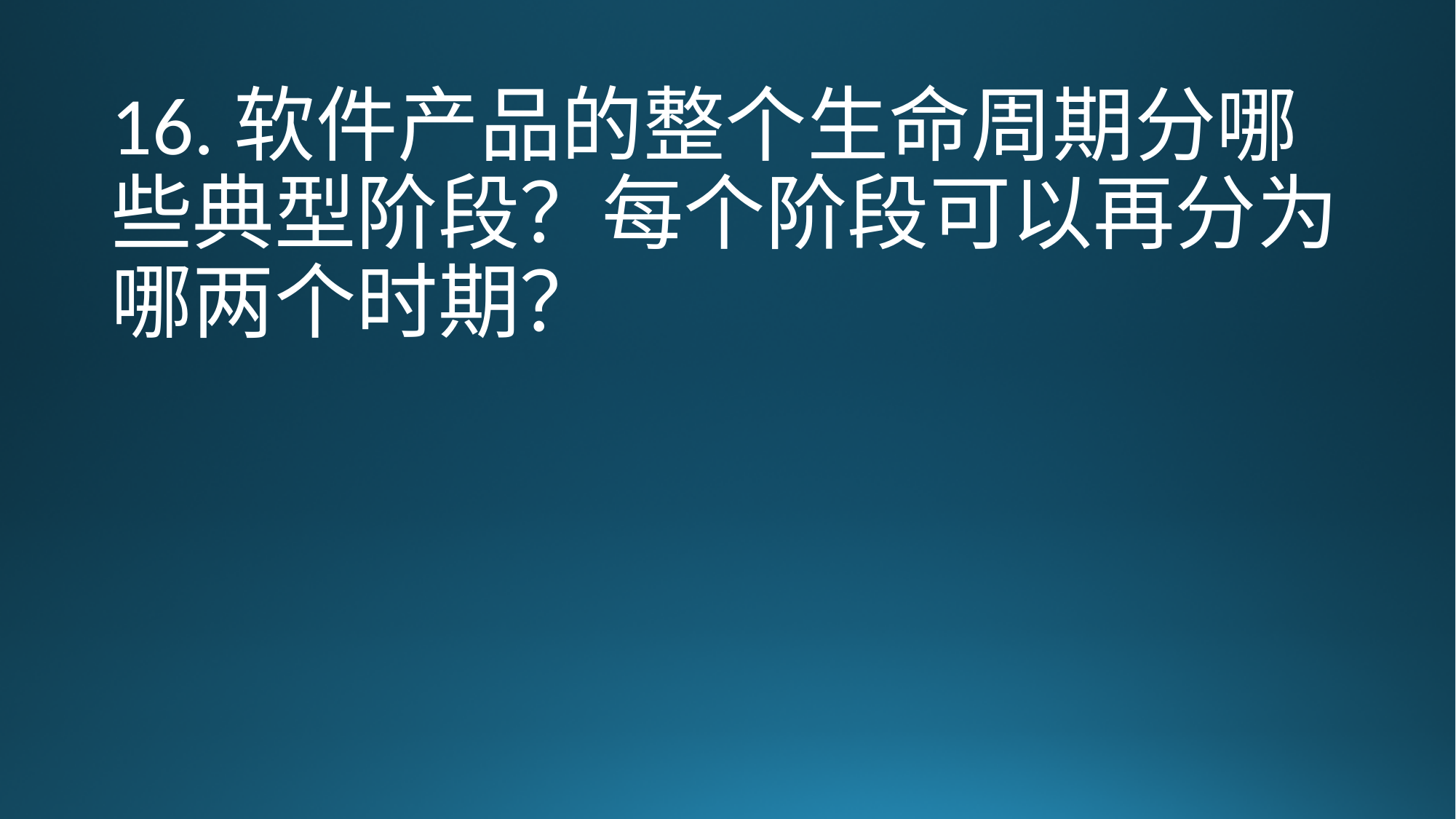

# 16.软件产品的整个生命周期分哪些典型阶段？每个阶段可以再分为哪两个时期？